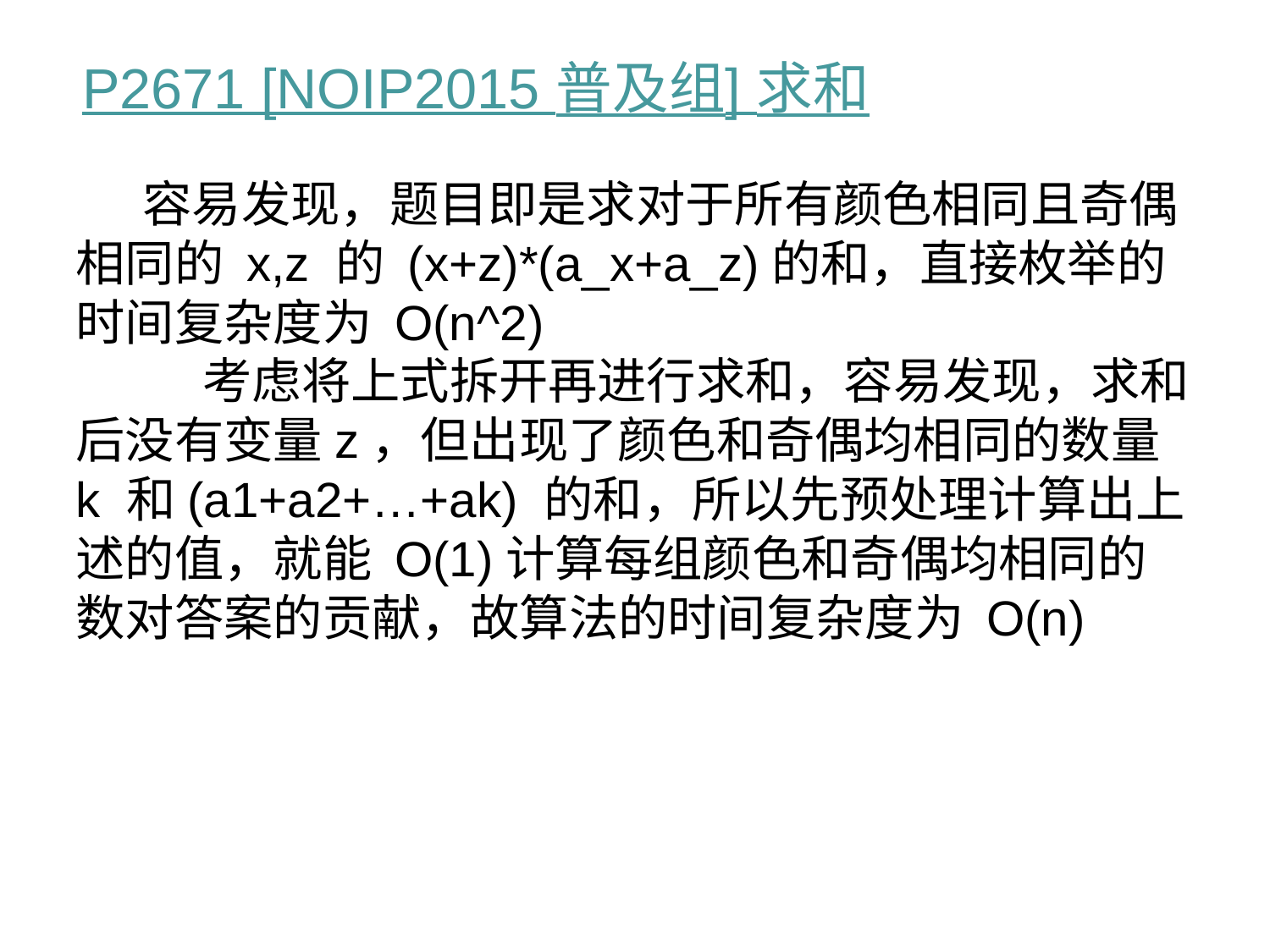

P2671 [NOIP2015 普及组] 求和
# 容易发现，题目即是求对于所有颜色相同且奇偶相同的 x,z 的 (x+z)*(a_x+a_z)的和，直接枚举的时间复杂度为 O(n^2) 考虑将上式拆开再进行求和，容易发现，求和后没有变量z，但出现了颜色和奇偶均相同的数量 k 和(a1+a2+…+ak) 的和，所以先预处理计算出上述的值，就能 O(1)计算每组颜色和奇偶均相同的数对答案的贡献，故算法的时间复杂度为 O(n)